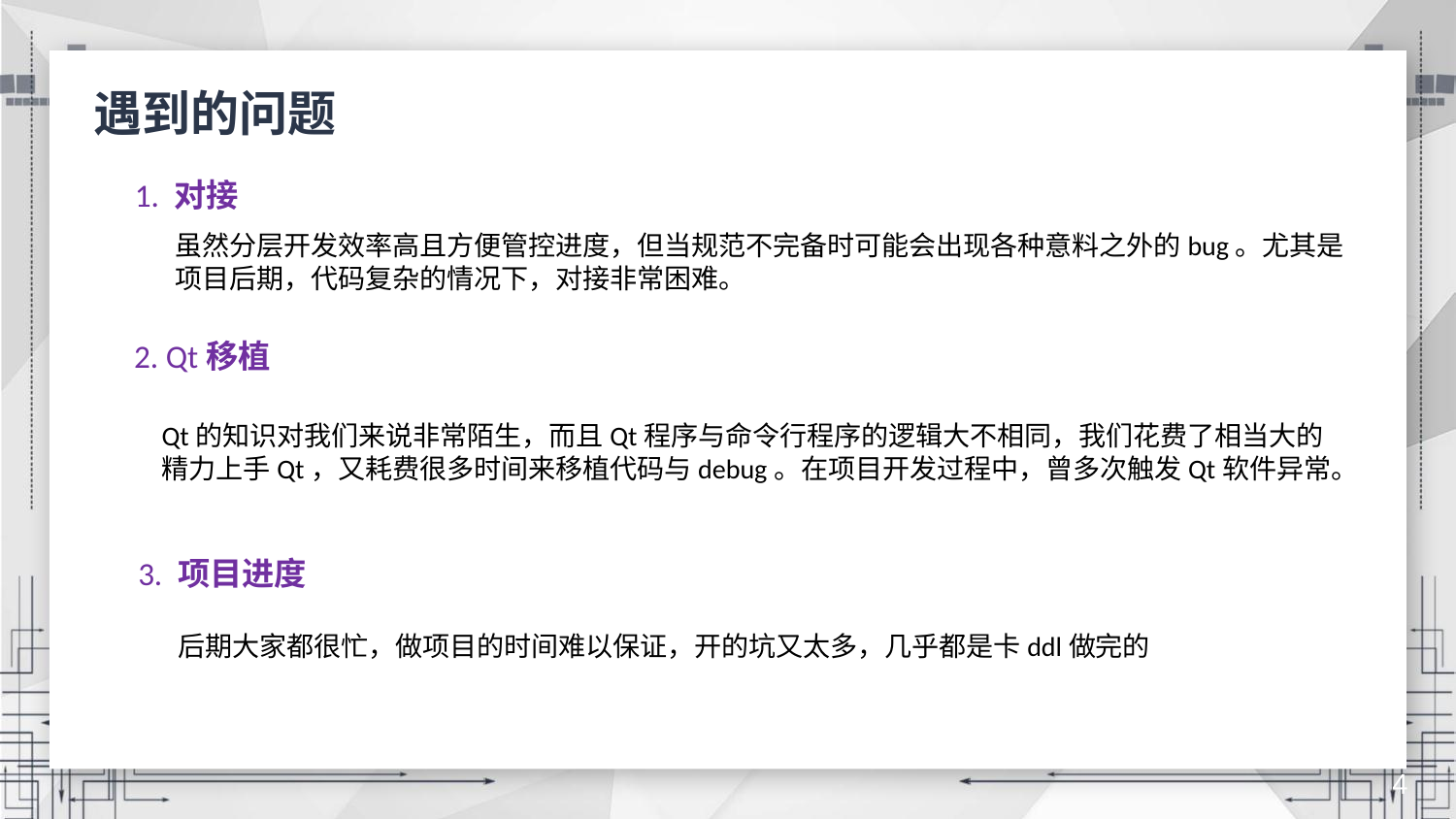

遇到的问题
1. 对接
虽然分层开发效率高且方便管控进度，但当规范不完备时可能会出现各种意料之外的bug。尤其是
项目后期，代码复杂的情况下，对接非常困难。
2. Qt移植
Qt的知识对我们来说非常陌生，而且Qt程序与命令行程序的逻辑大不相同，我们花费了相当大的
精力上手Qt，又耗费很多时间来移植代码与debug。在项目开发过程中，曾多次触发Qt软件异常。
3. 项目进度
后期大家都很忙，做项目的时间难以保证，开的坑又太多，几乎都是卡ddl做完的
4